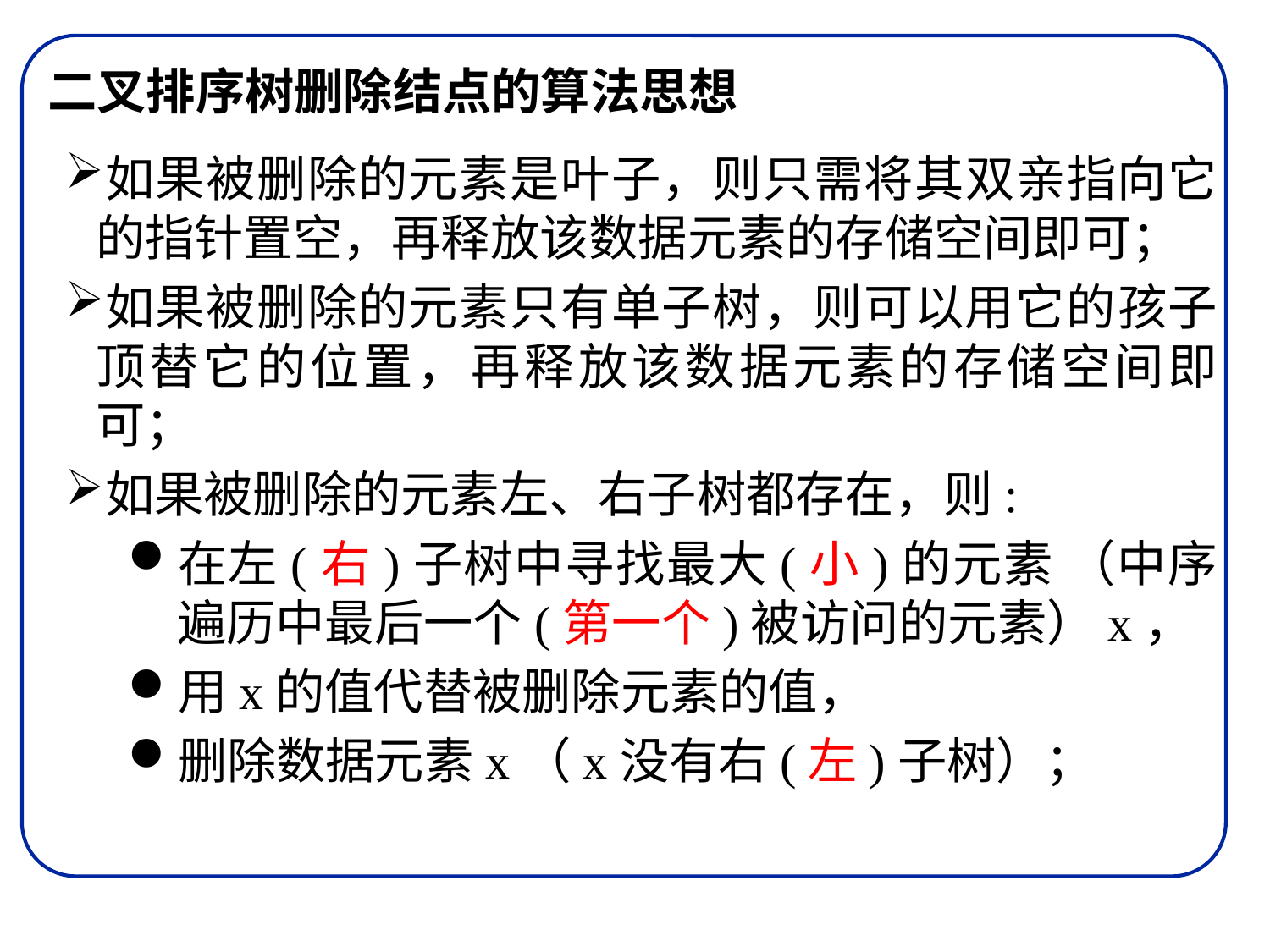

二叉排序树删除结点的算法思想
如果被删除的元素是叶子，则只需将其双亲指向它的指针置空，再释放该数据元素的存储空间即可；
如果被删除的元素只有单子树，则可以用它的孩子顶替它的位置，再释放该数据元素的存储空间即可；
如果被删除的元素左、右子树都存在，则:
在左(右)子树中寻找最大(小)的元素 （中序遍历中最后一个(第一个)被访问的元素）x，
用x的值代替被删除元素的值，
删除数据元素x（x没有右(左)子树）；